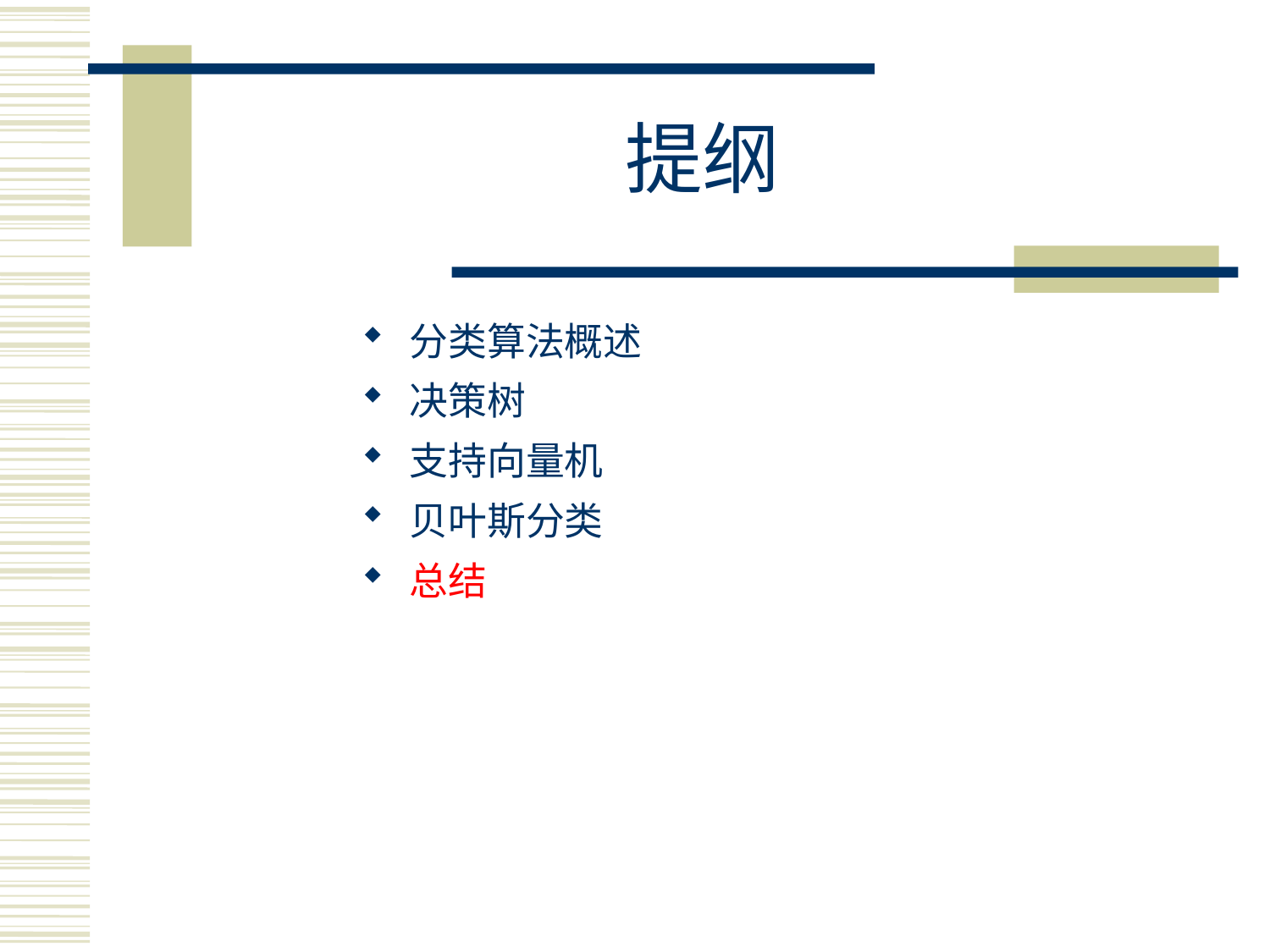

# 提纲
分类算法概述
决策树
支持向量机
贝叶斯分类
总结